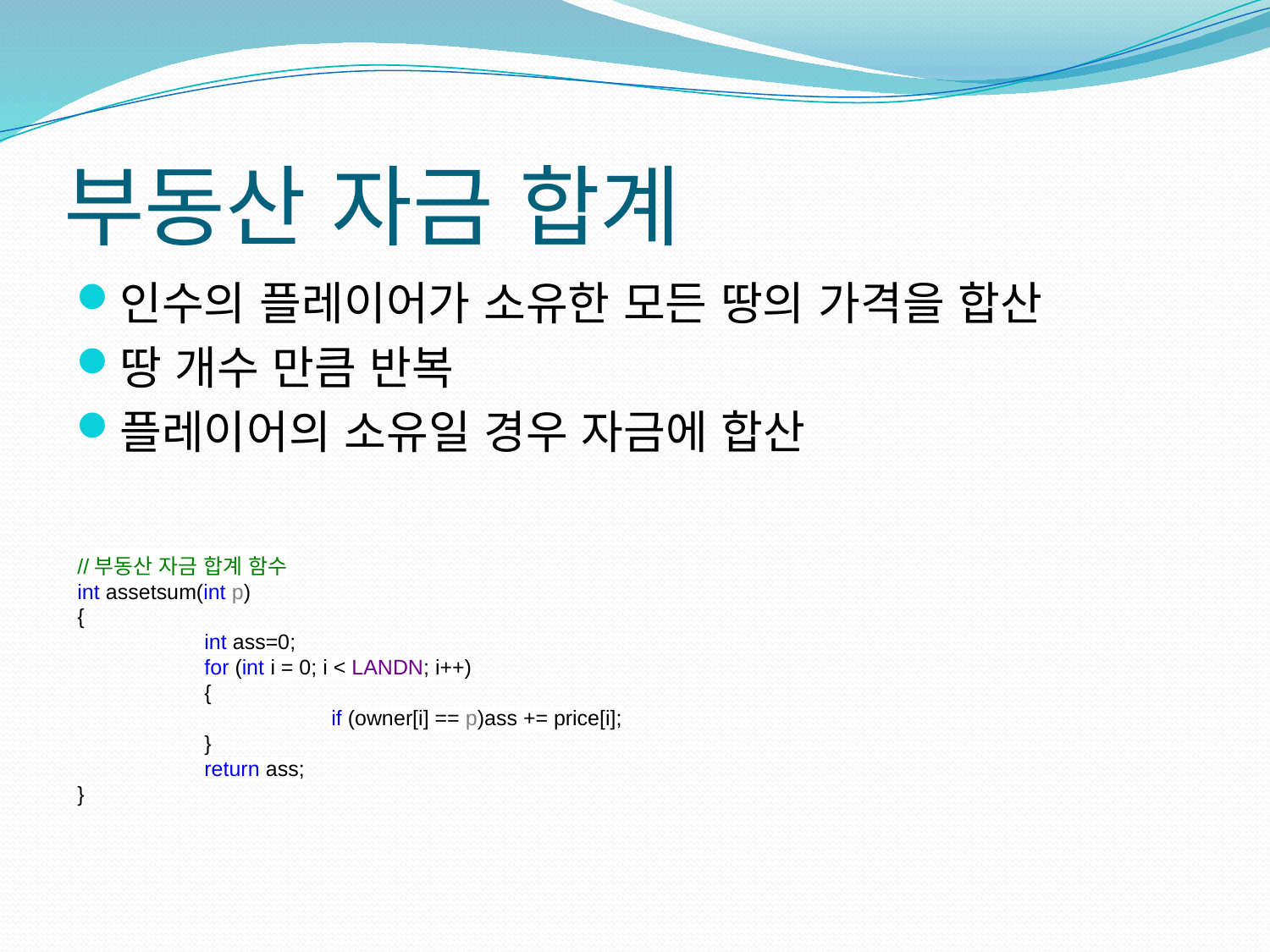

# 부동산 자금 합계
인수의 플레이어가 소유한 모든 땅의 가격을 합산
땅 개수 만큼 반복
플레이어의 소유일 경우 자금에 합산
//부동산 자금 합계 함수
int assetsum(int p)
{
	int ass=0;
	for (int i = 0; i < LANDN; i++)
	{
		if (owner[i] == p)ass += price[i];
	}
	return ass;
}